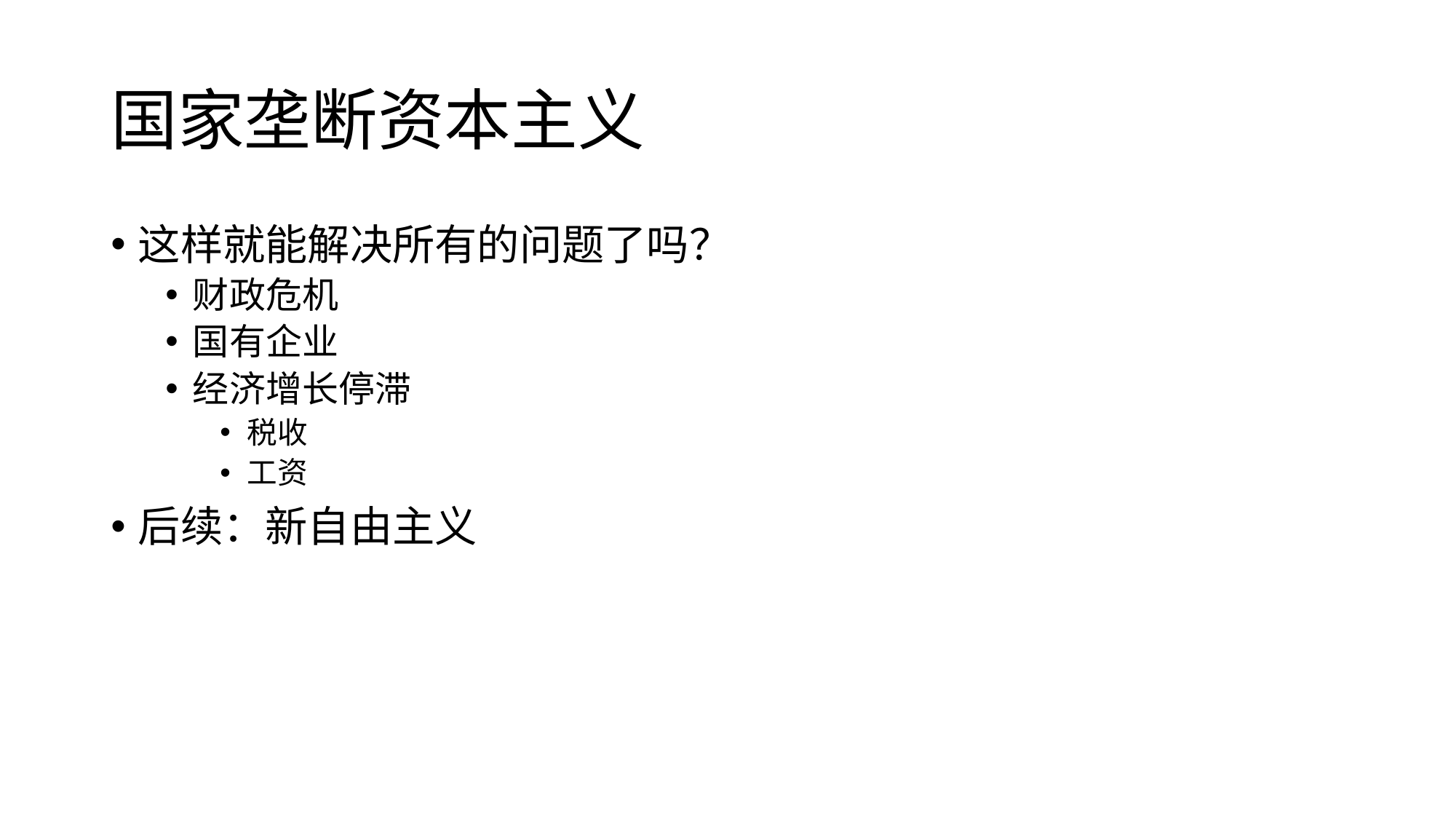

# 国家垄断资本主义
这样就能解决所有的问题了吗？
财政危机
国有企业
经济增长停滞
税收
工资
后续：新自由主义